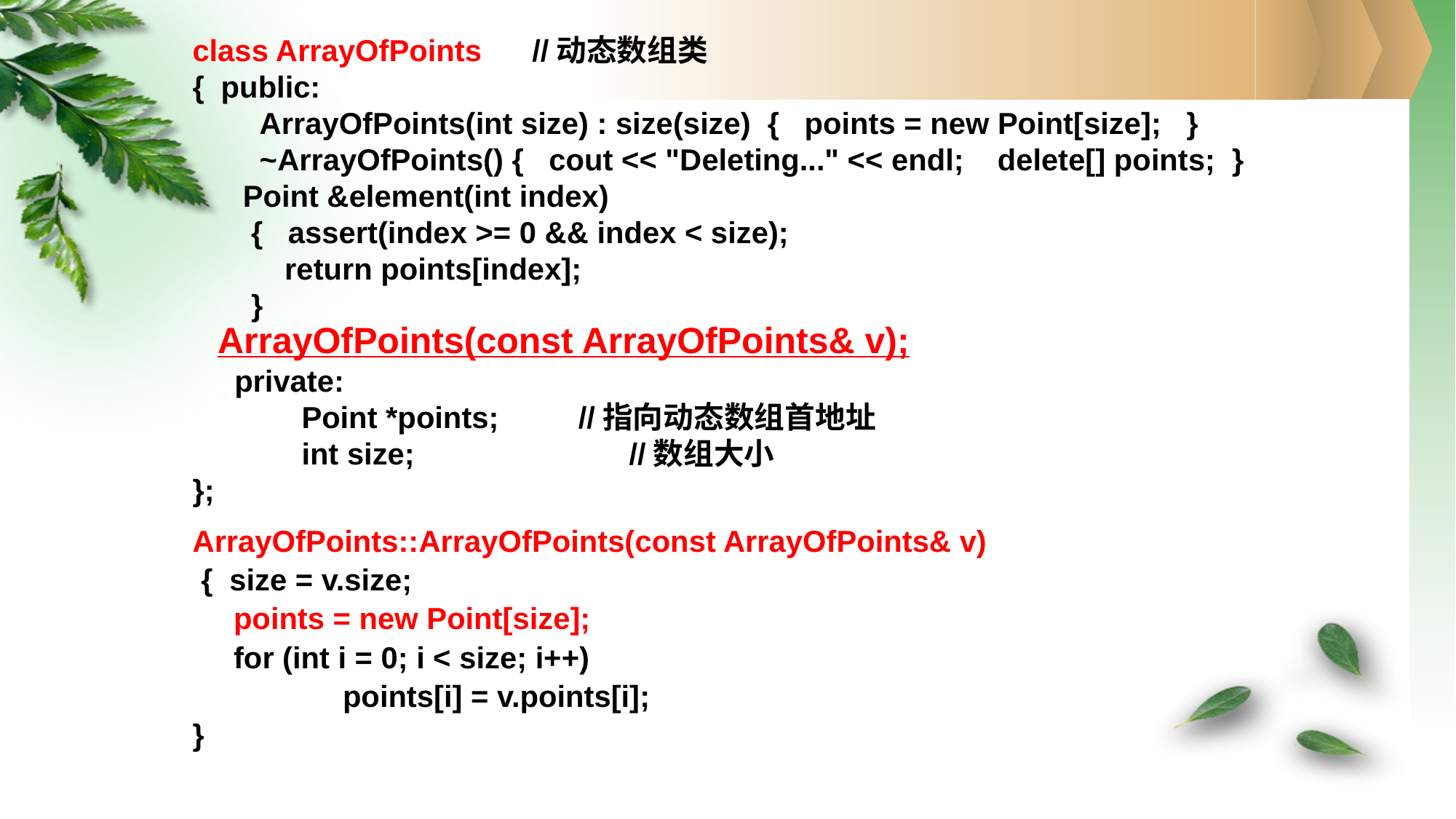

class ArrayOfPoints      //动态数组类
{  public:
        ArrayOfPoints(int size) : size(size)  {   points = new Point[size];   }
        ~ArrayOfPoints() {   cout << "Deleting..." << endl;    delete[] points;  }
      Point &element(int index)
       {   assert(index >= 0 && index < size);
           return points[index];
       }
   ArrayOfPoints(const ArrayOfPoints& v);
     private:
	Point *points;	       //指向动态数组首地址
	int size;		//数组大小
};
ArrayOfPoints::ArrayOfPoints(const ArrayOfPoints& v)
 {  size = v.size;
	points = new Point[size];
	for (int i = 0; i < size; i++)
		points[i] = v.points[i];
}